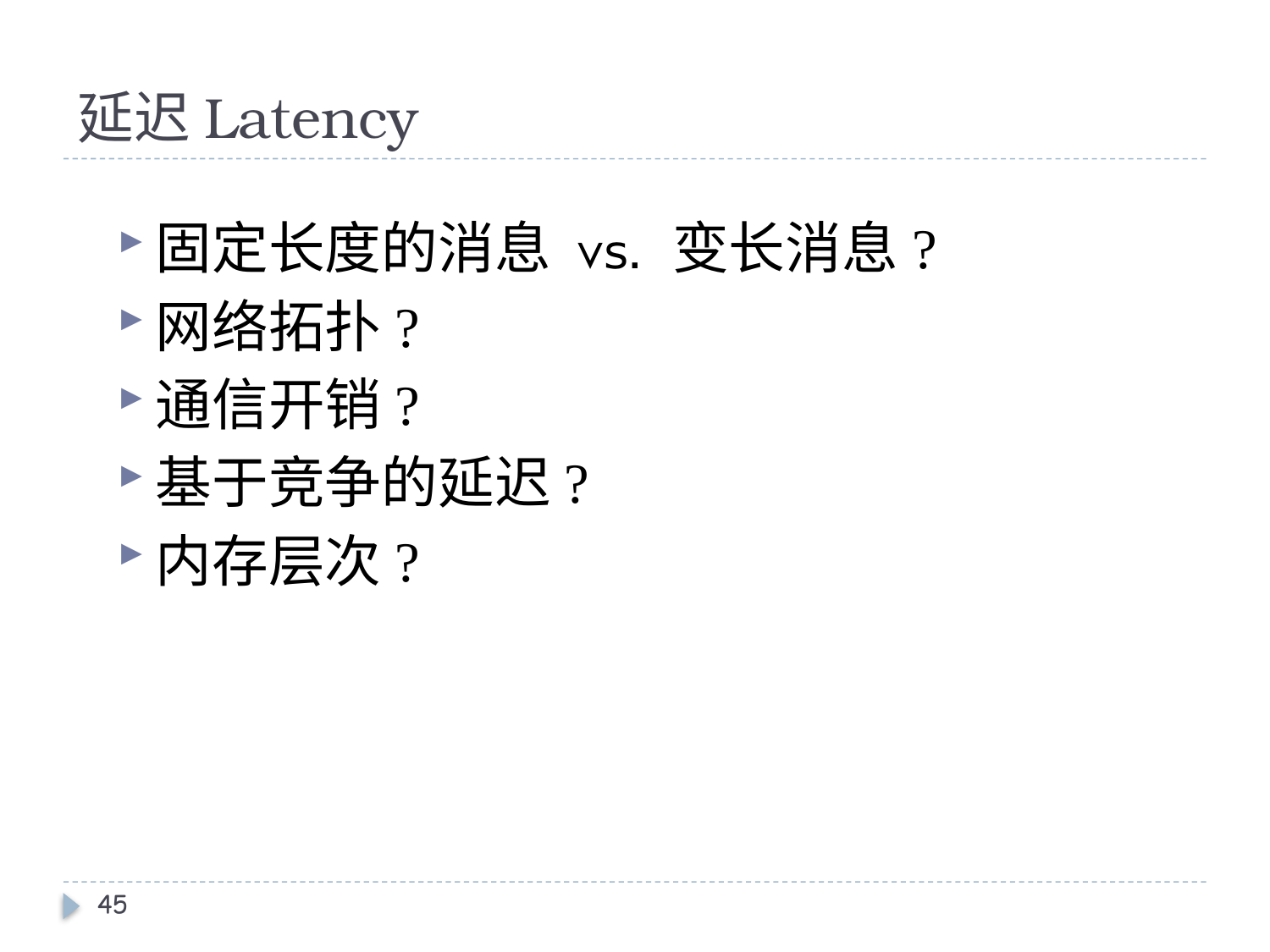

# 延迟Latency
固定长度的消息 vs. 变长消息?
网络拓扑?
通信开销?
基于竞争的延迟?
内存层次?
45